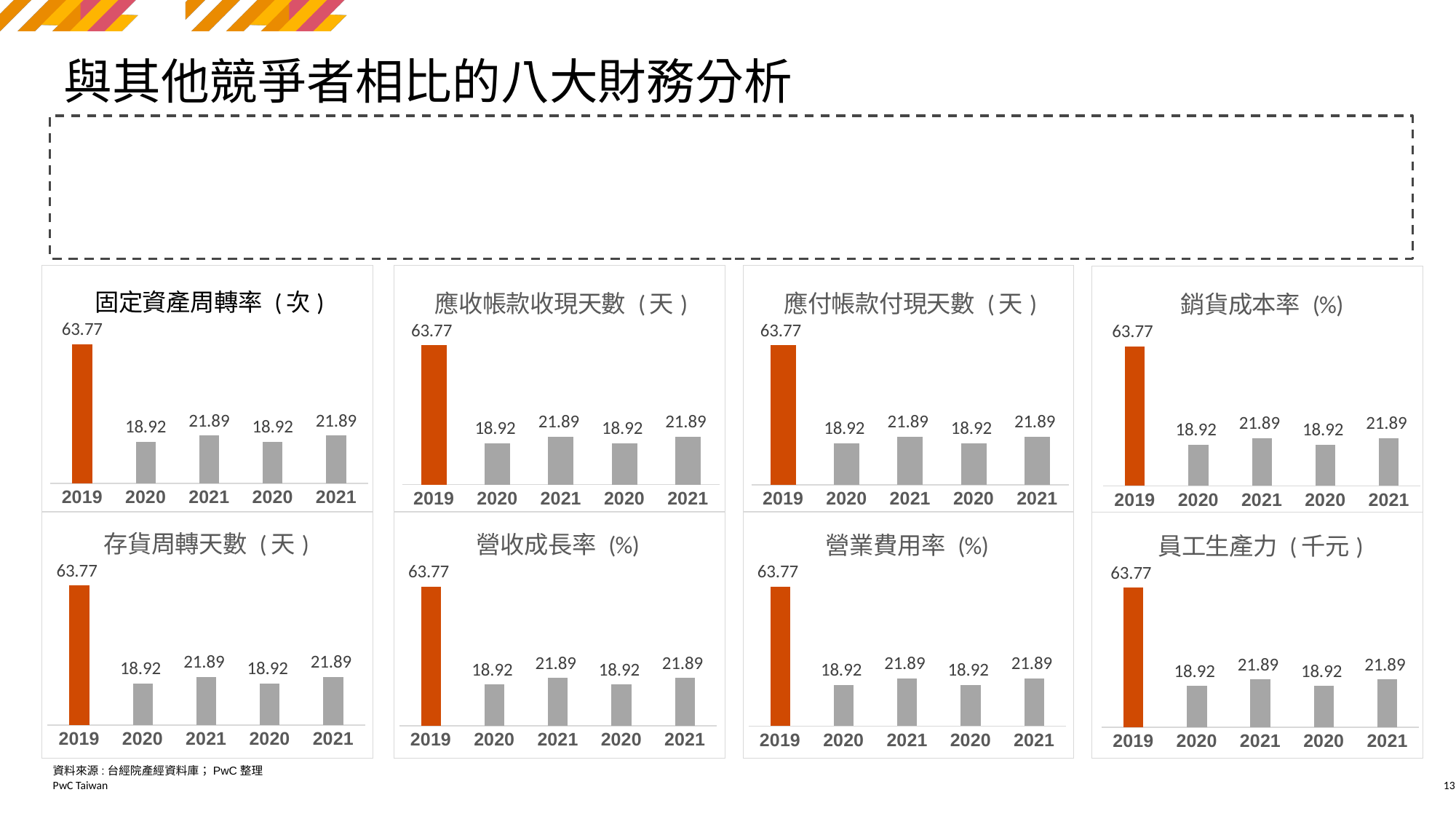

# 與其他競爭者相比的八大財務分析

### Chart: 固定資產周轉率 (次)

| Category | 固定資產周轉率 (次) |
|---|---|
| 2019 | 63.77 |
| 2020 | 18.92 |
| 2021 | 21.89 |
| 2020 | 18.92 |
| 2021 | 21.89 |

### Chart: 應收帳款收現天數 (天)

| Category | 應收帳款收現天數 (天) |
|---|---|
| 2019 | 63.77 |
| 2020 | 18.92 |
| 2021 | 21.89 |
| 2020 | 18.92 |
| 2021 | 21.89 |

### Chart: 應付帳款付現天數 (天)

| Category | 應付帳款付現天數 (天) |
|---|---|
| 2019 | 63.77 |
| 2020 | 18.92 |
| 2021 | 21.89 |
| 2020 | 18.92 |
| 2021 | 21.89 |

### Chart: 銷貨成本率 (%)

| Category | 銷貨成本率 (%) |
|---|---|
| 2019 | 63.77 |
| 2020 | 18.92 |
| 2021 | 21.89 |
| 2020 | 18.92 |
| 2021 | 21.89 |

### Chart: 存貨周轉天數 (天)

| Category | 存貨周轉天數 (天) |
|---|---|
| 2019 | 63.77 |
| 2020 | 18.92 |
| 2021 | 21.89 |
| 2020 | 18.92 |
| 2021 | 21.89 |

### Chart: 營收成長率 (%)

| Category | 營收成長率 (%) |
|---|---|
| 2019 | 63.77 |
| 2020 | 18.92 |
| 2021 | 21.89 |
| 2020 | 18.92 |
| 2021 | 21.89 |

### Chart: 營業費用率 (%)

| Category | 營業費用率 (%) |
|---|---|
| 2019 | 63.77 |
| 2020 | 18.92 |
| 2021 | 21.89 |
| 2020 | 18.92 |
| 2021 | 21.89 |

### Chart: 員工生產力 (千元)

| Category | 員工生產力 (千元) |
|---|---|
| 2019 | 63.77 |
| 2020 | 18.92 |
| 2021 | 21.89 |
| 2020 | 18.92 |
| 2021 | 21.89 |
13